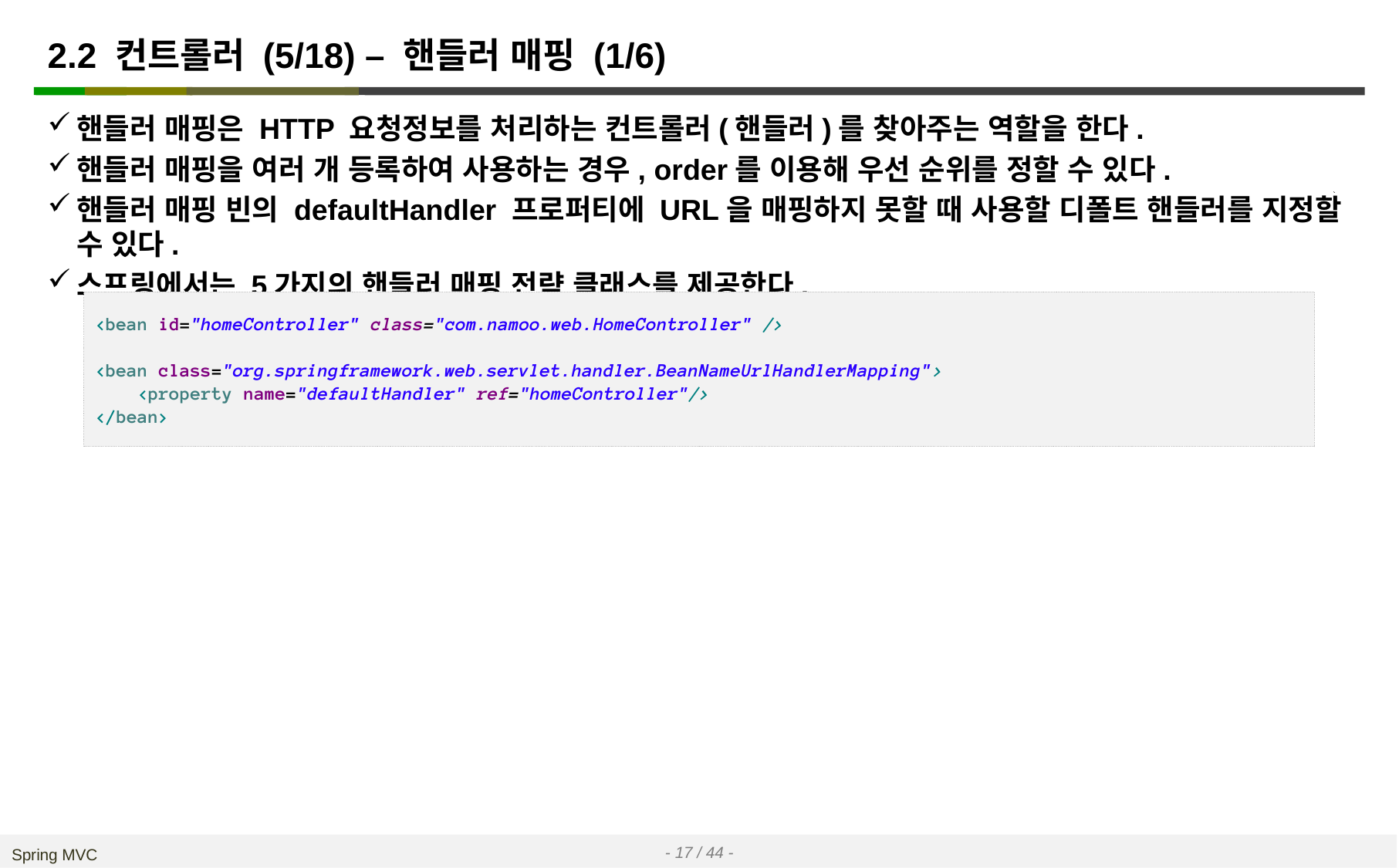

# 2.2 컨트롤러 (5/18) – 핸들러 매핑 (1/6)
핸들러 매핑은 HTTP 요청정보를 처리하는 컨트롤러(핸들러)를 찾아주는 역할을 한다.
핸들러 매핑을 여러 개 등록하여 사용하는 경우, order를 이용해 우선 순위를 정할 수 있다.
핸들러 매핑 빈의 defaultHandler 프로퍼티에 URL을 매핑하지 못할 때 사용할 디폴트 핸들러를 지정할 수 있다.
스프링에서는 5가지의 핸들러 매핑 전략 클래스를 제공한다.
<bean id="homeController" class="com.namoo.web.HomeController" />

<bean class="org.springframework.web.servlet.handler.BeanNameUrlHandlerMapping">
    <property name="defaultHandler" ref="homeController"/>
</bean>